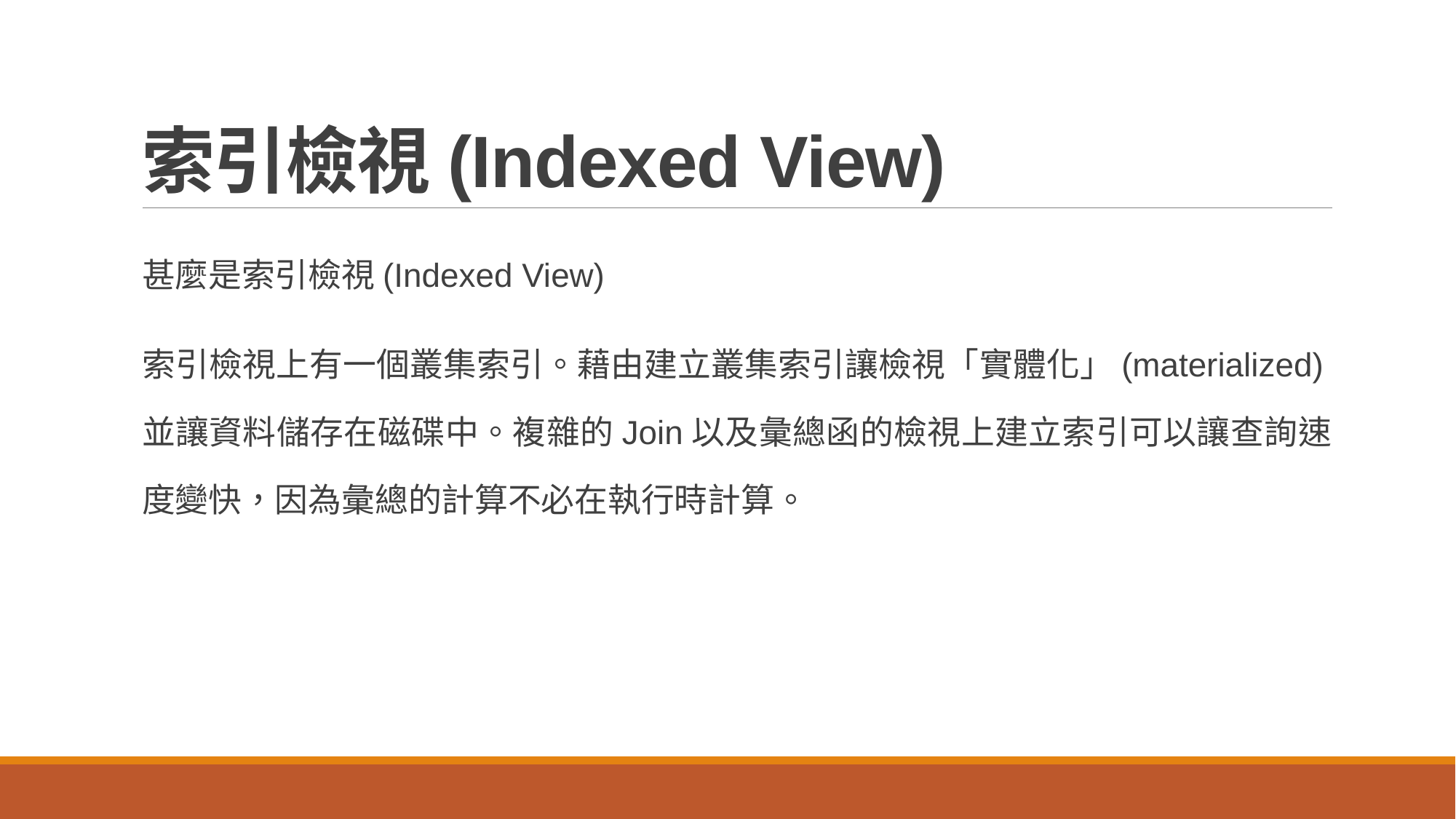

# 索引檢視(Indexed View)
甚麼是索引檢視(Indexed View)
索引檢視上有一個叢集索引。藉由建立叢集索引讓檢視「實體化」(materialized)並讓資料儲存在磁碟中。複雜的Join以及彙總函的檢視上建立索引可以讓查詢速度變快，因為彙總的計算不必在執行時計算。